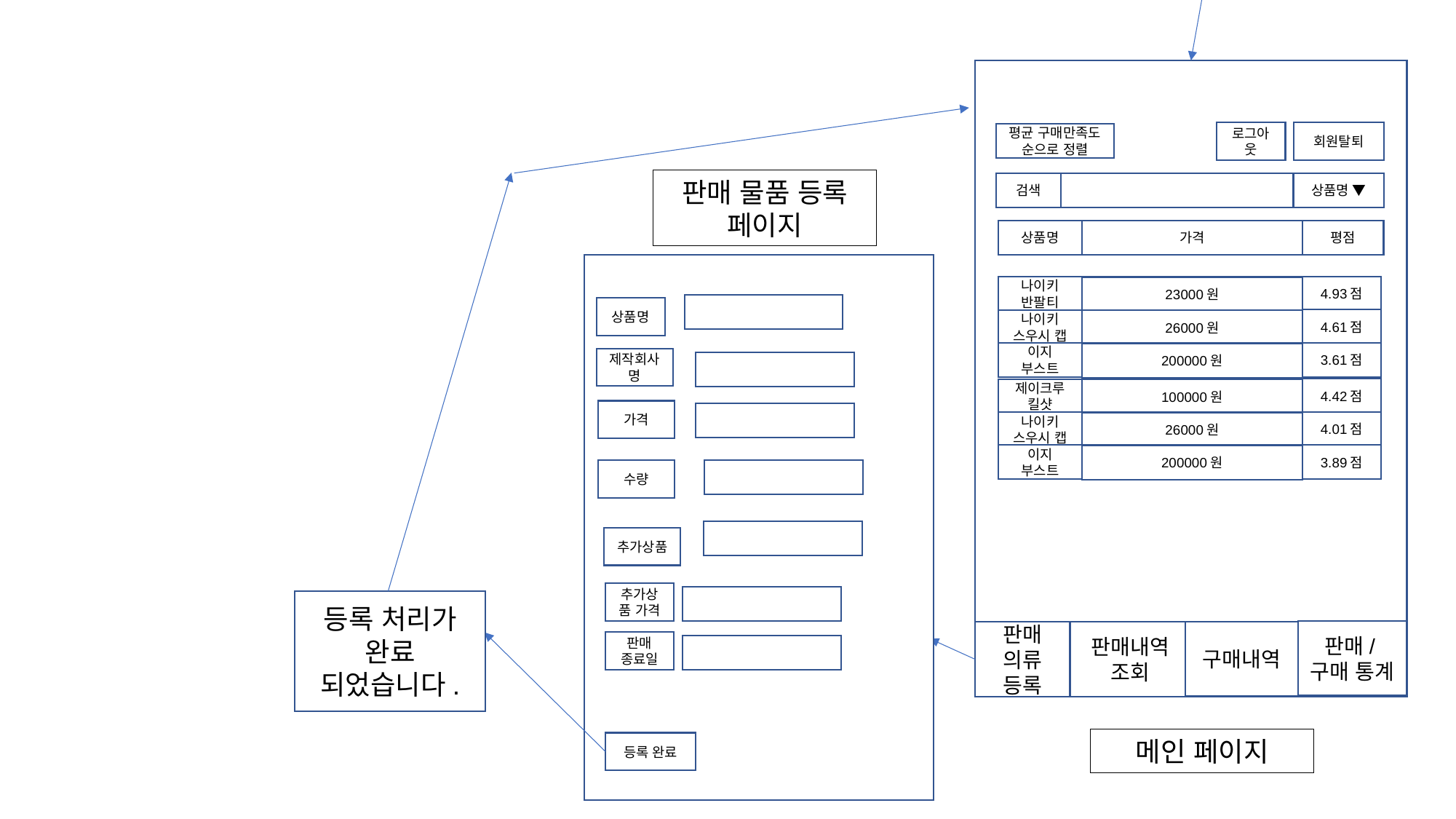

로그아웃
회원탈퇴
평균 구매만족도 순으로 정렬
판매 물품 등록 페이지
검색

상품명 ▼
상품명

가격
평점

4.93점
나이키 반팔티

23000원

상품명
4.61점
나이키 스우시 캡

26000원
3.61점
이지 부스트

200000원
제작회사명

4.42점
제이크루 킬샷

100000원
가격

4.01점
나이키 스우시 캡

26000원
3.89점
이지 부스트

200000원
수량

추가상품
추가상품 가격

등록 처리가 완료 되었습니다.
판매/구매 통계
구매내역
판매 의류 등록
판매내역 조회
판매 종료일

메인 페이지
등록 완료